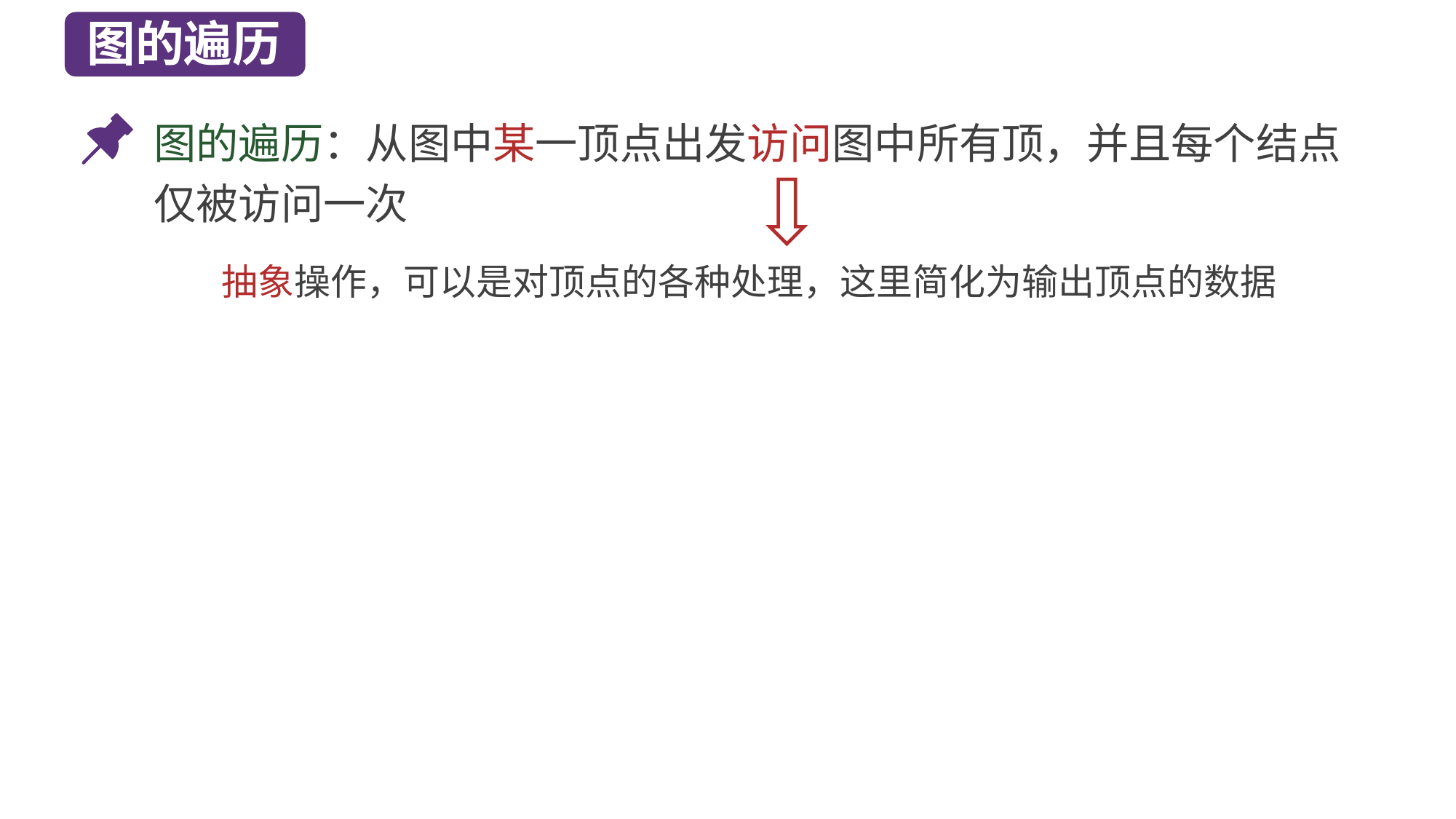

图的遍历

图的遍历：从图中某一顶点出发访问图中所有顶，并且每个结点仅被访问一次

抽象操作，可以是对顶点的各种处理，这里简化为输出顶点的数据